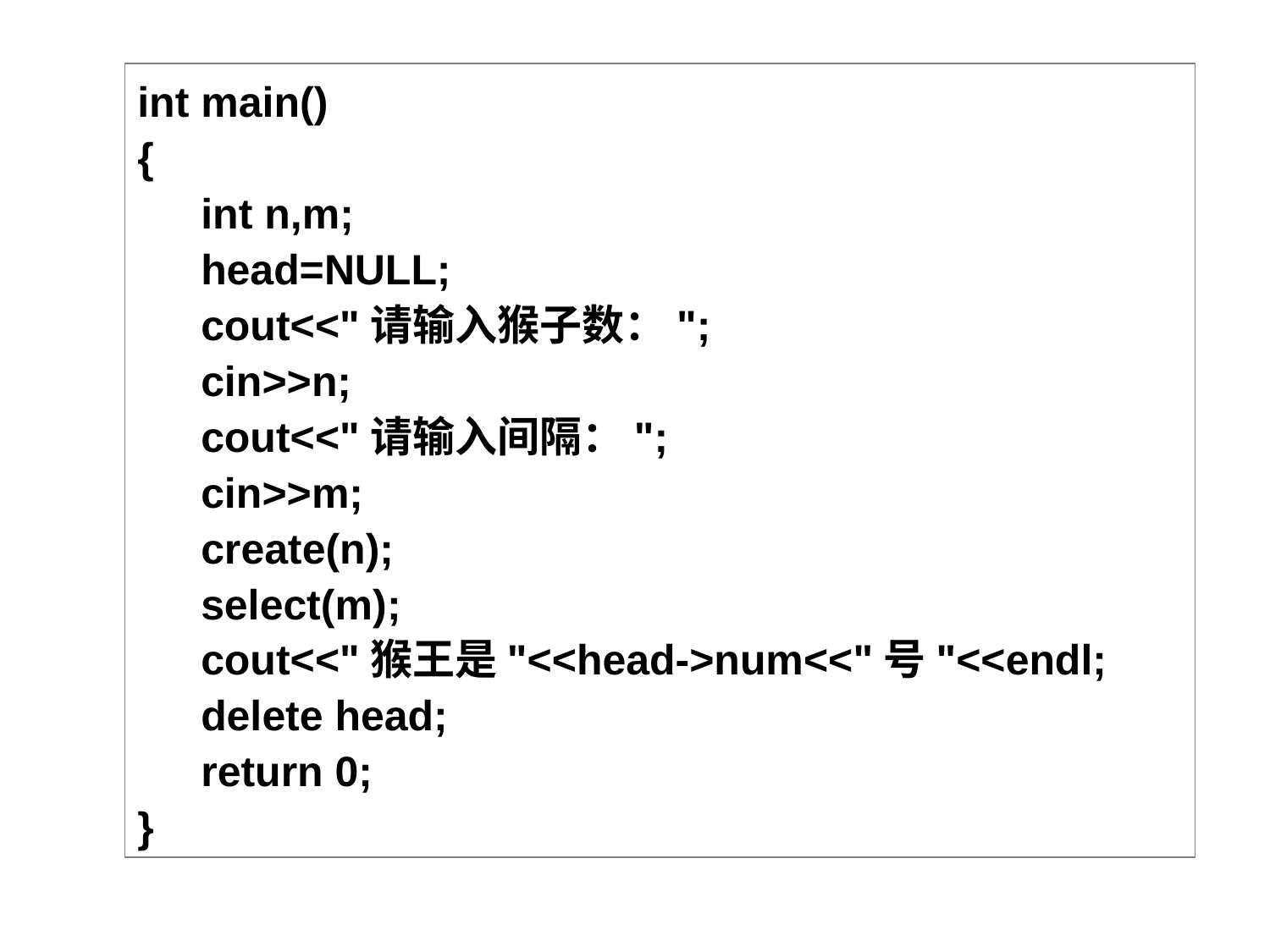

int main()
{
	int n,m;
	head=NULL;
	cout<<"请输入猴子数：";
	cin>>n;
	cout<<"请输入间隔：";
	cin>>m;
	create(n);
	select(m);
	cout<<"猴王是"<<head->num<<"号"<<endl;
	delete head;
	return 0;
}